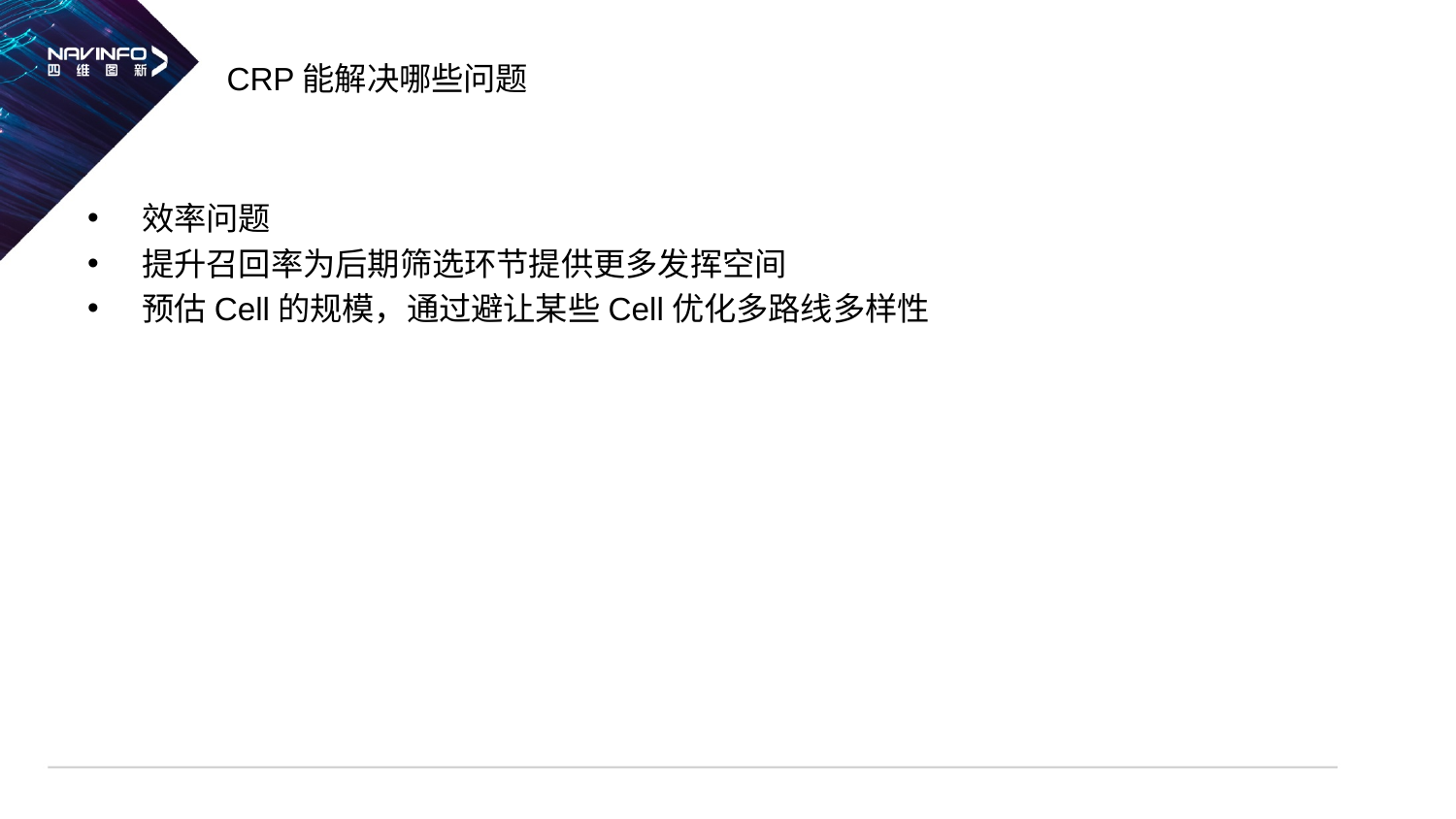

# CRP能解决哪些问题
效率问题
提升召回率为后期筛选环节提供更多发挥空间
预估Cell的规模，通过避让某些Cell优化多路线多样性